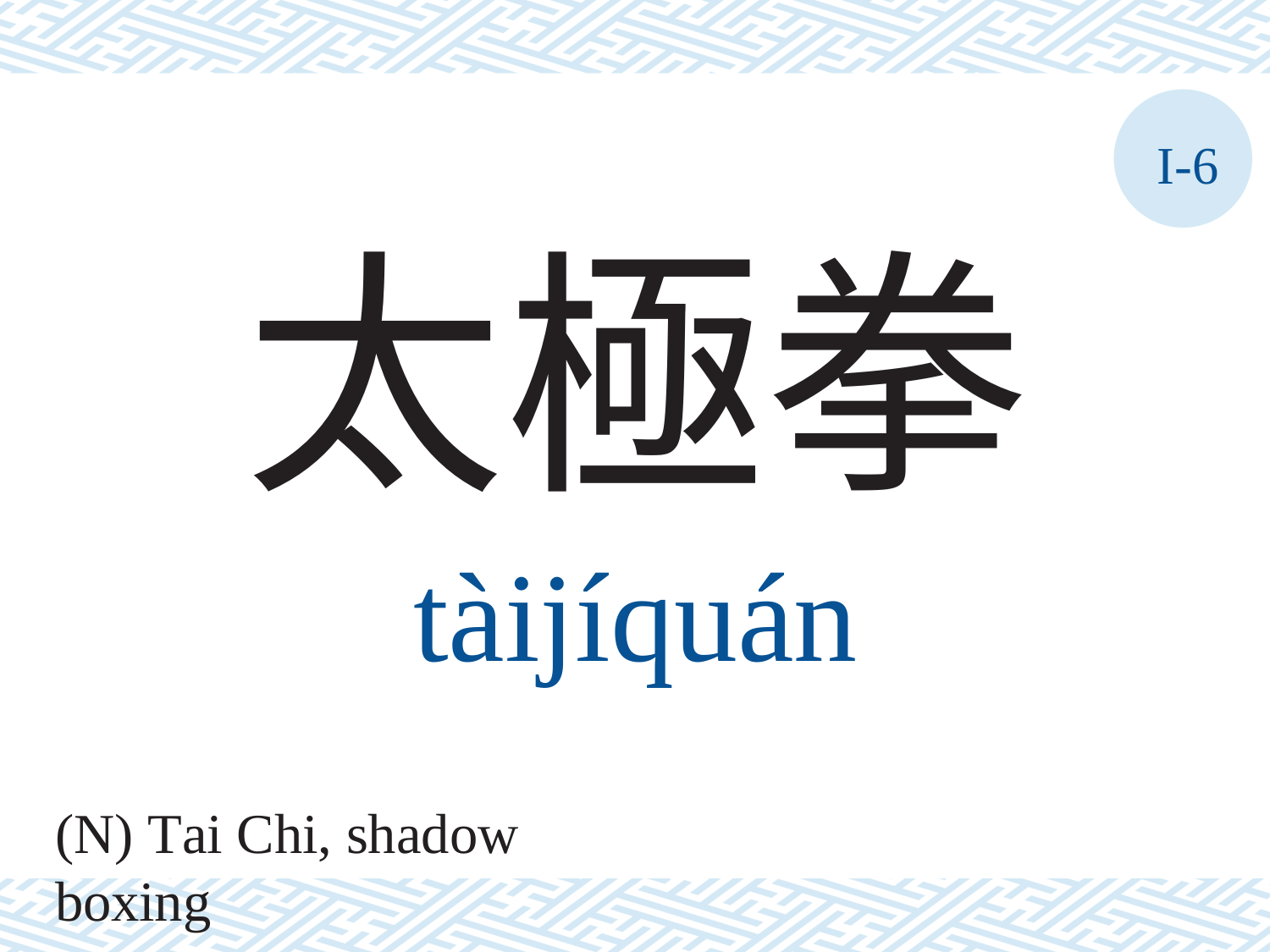

I-6
太極拳
tàijíquán
(N) Tai Chi, shadow boxing